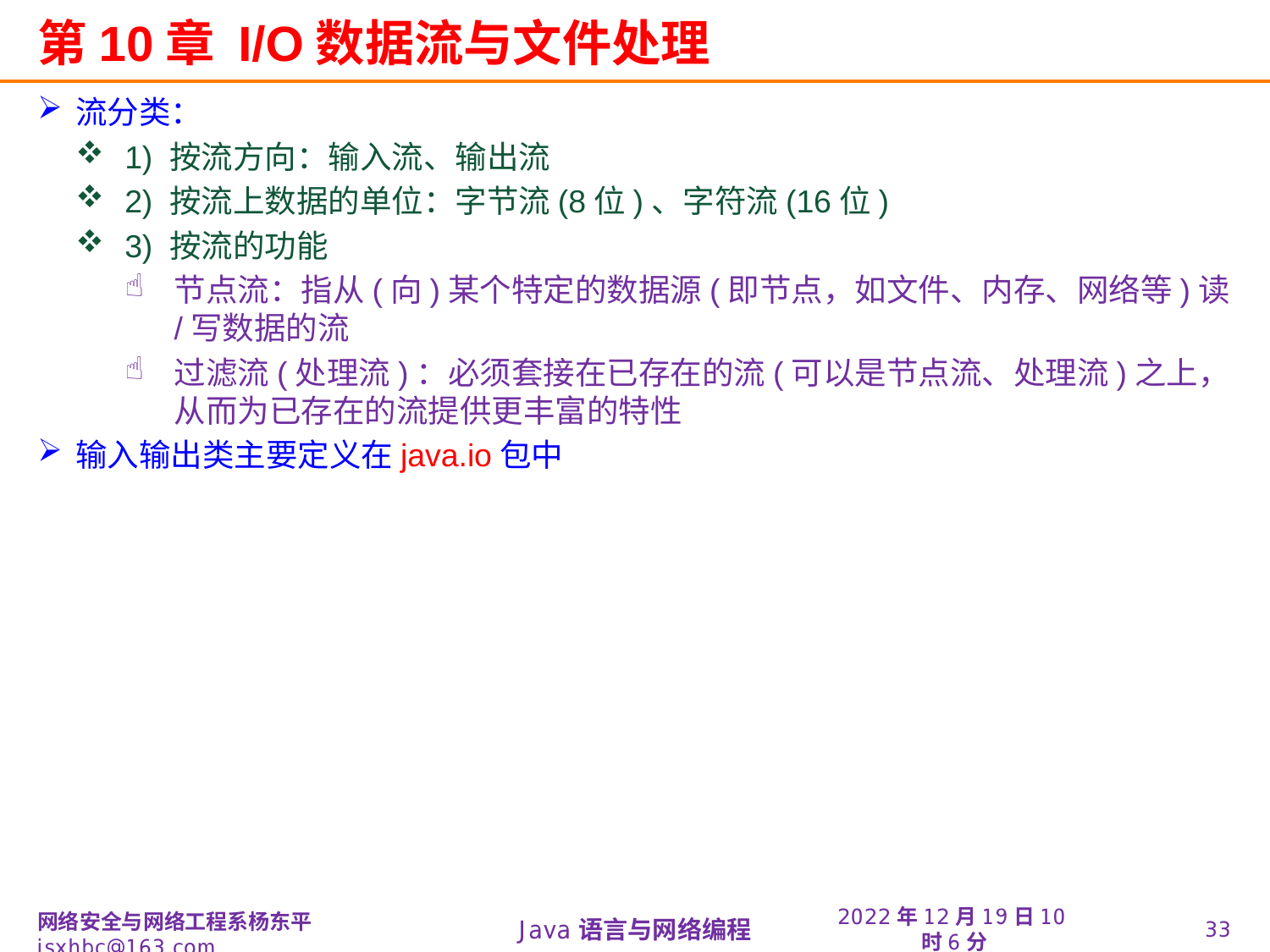

# 第10章 I/O数据流与文件处理
流分类：
1) 按流方向：输入流、输出流
2) 按流上数据的单位：字节流(8位)、字符流(16位)
3) 按流的功能
节点流：指从(向)某个特定的数据源(即节点，如文件、内存、网络等)读/写数据的流
过滤流(处理流)：必须套接在已存在的流(可以是节点流、处理流)之上，从而为已存在的流提供更丰富的特性
输入输出类主要定义在java.io包中